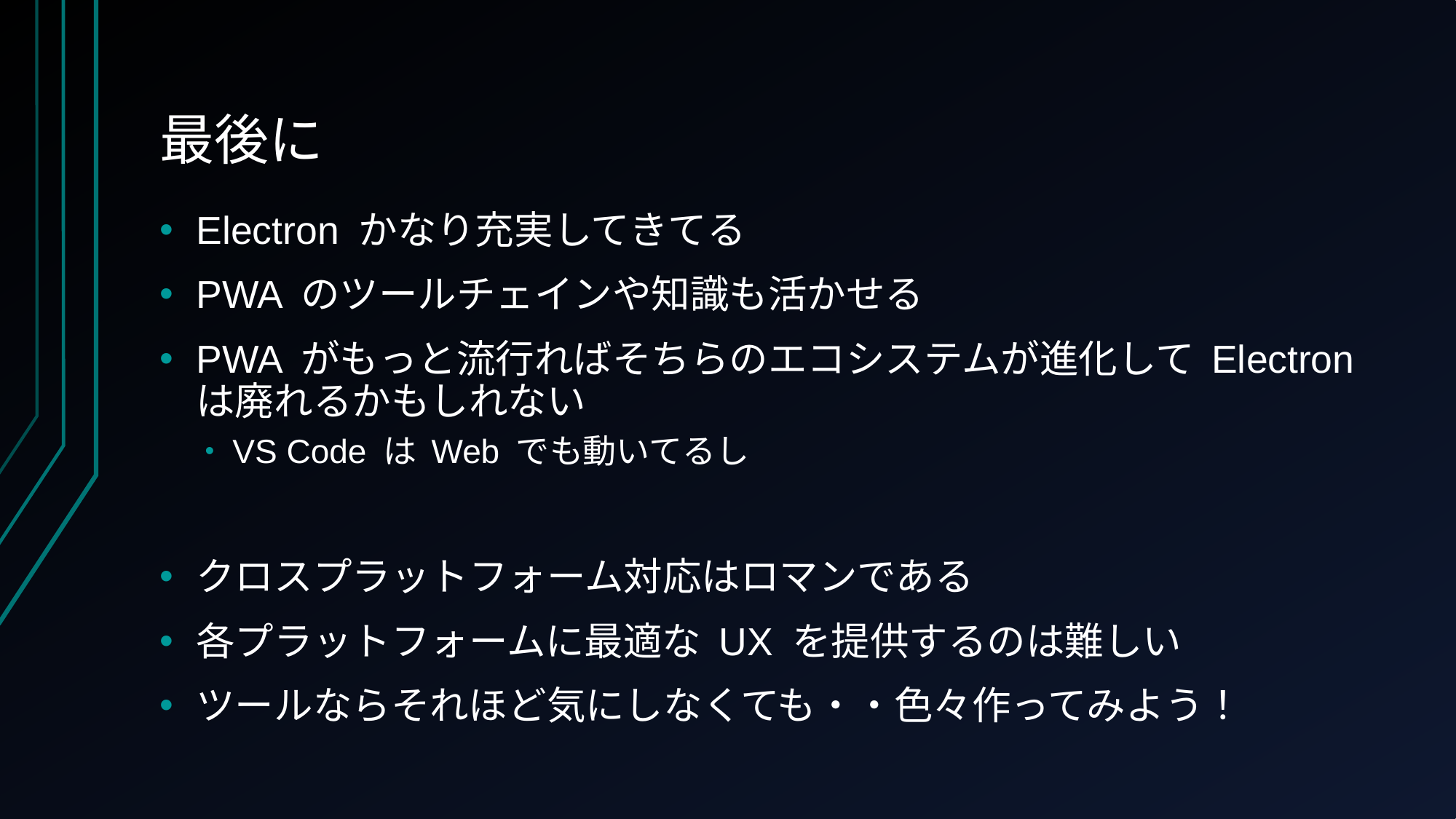

# 最後に
Electron かなり充実してきてる
PWA のツールチェインや知識も活かせる
PWA がもっと流行ればそちらのエコシステムが進化して Electron は廃れるかもしれない
VS Code は Web でも動いてるし

クロスプラットフォーム対応はロマンである
各プラットフォームに最適な UX を提供するのは難しい
ツールならそれほど気にしなくても・・色々作ってみよう！